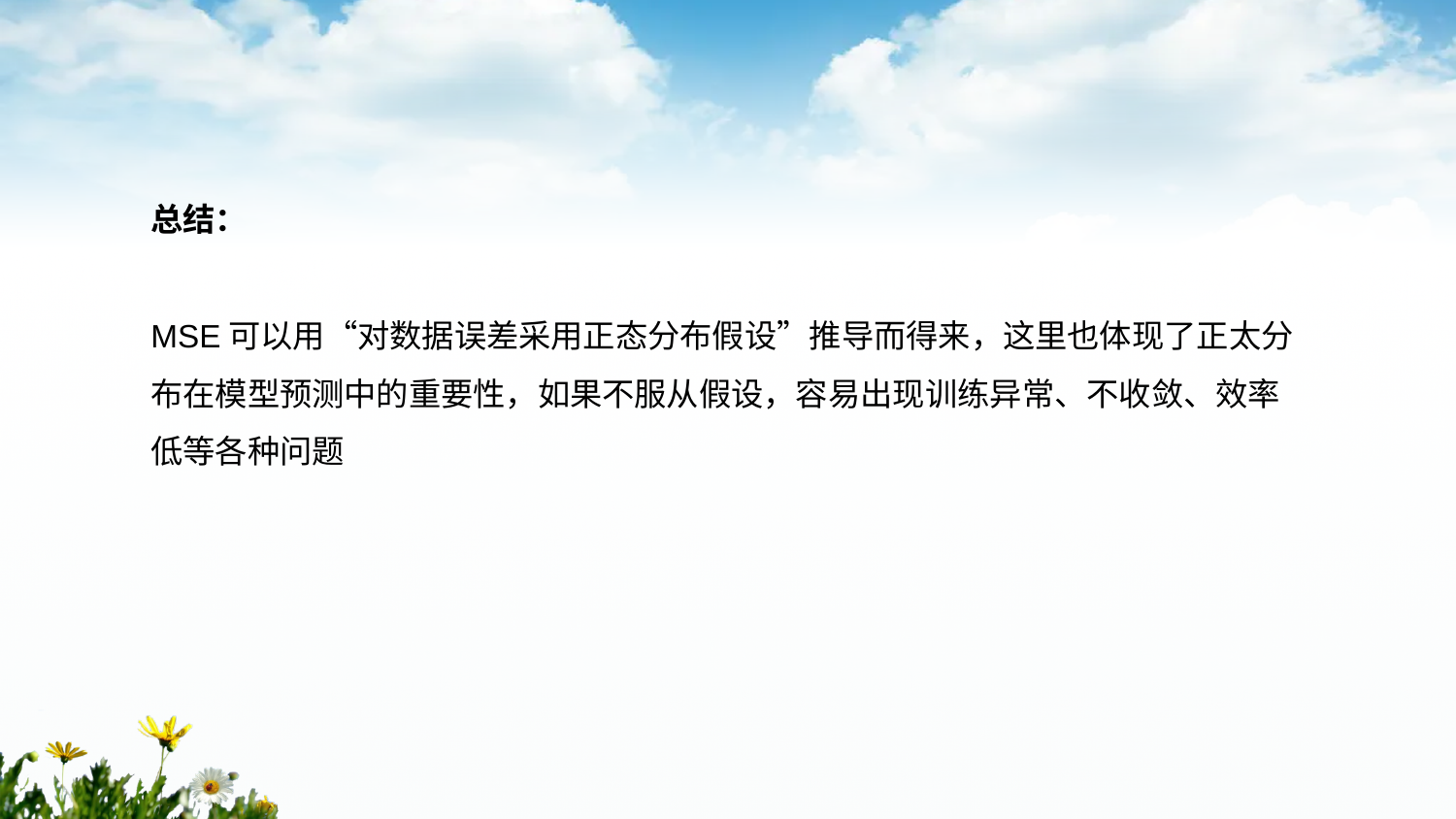

总结：

MSE可以用“对数据误差采用正态分布假设”推导而得来，这里也体现了正太分布在模型预测中的重要性，如果不服从假设，容易出现训练异常、不收敛、效率低等各种问题